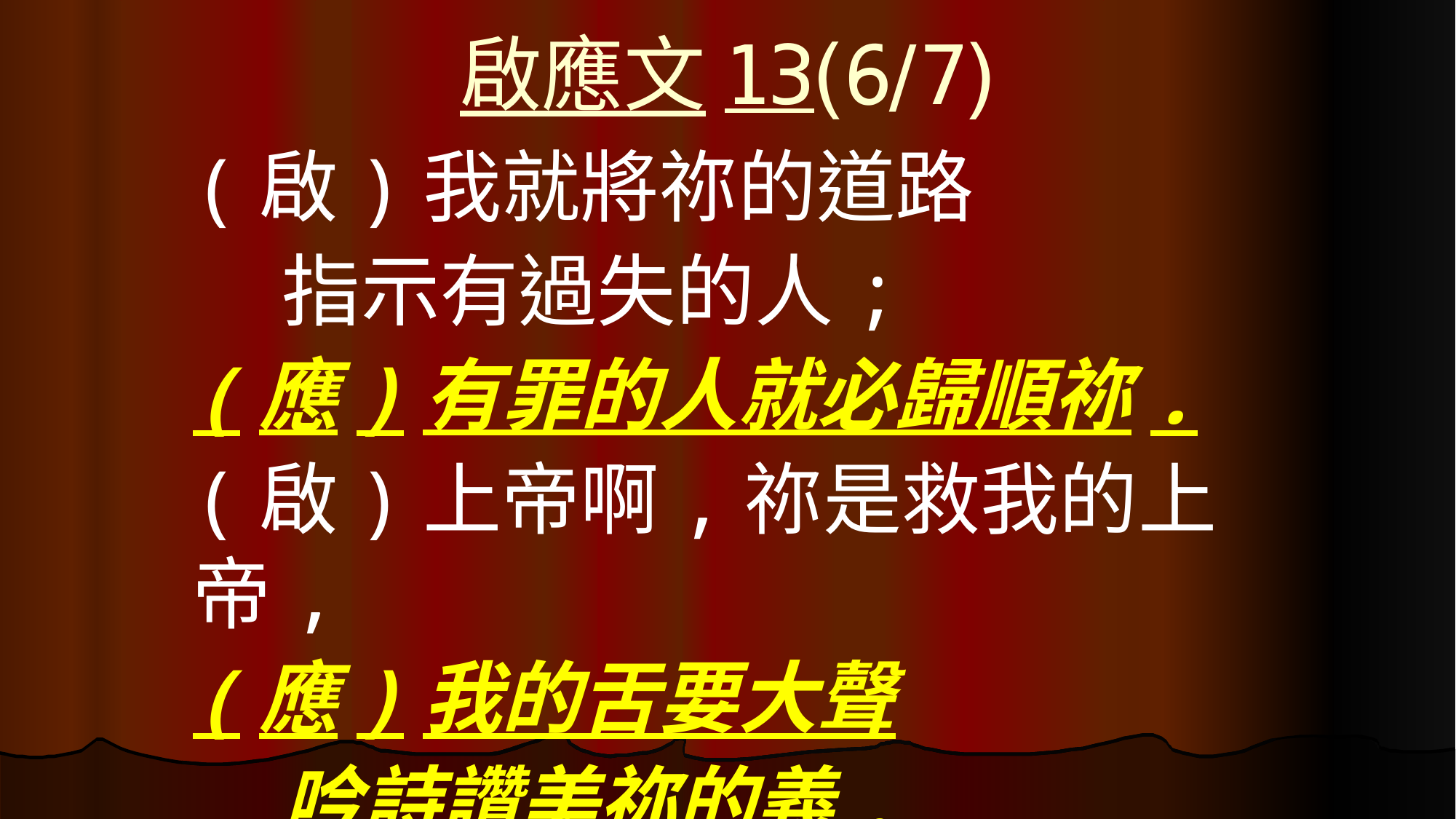

# 啟應文13(6/7)
(啟)我就將祢的道路
    指示有過失的人;
(應)有罪的人就必歸順祢.
(啟)上帝啊,祢是救我的上帝,
(應)我的舌要大聲
    吟詩讚美祢的義.